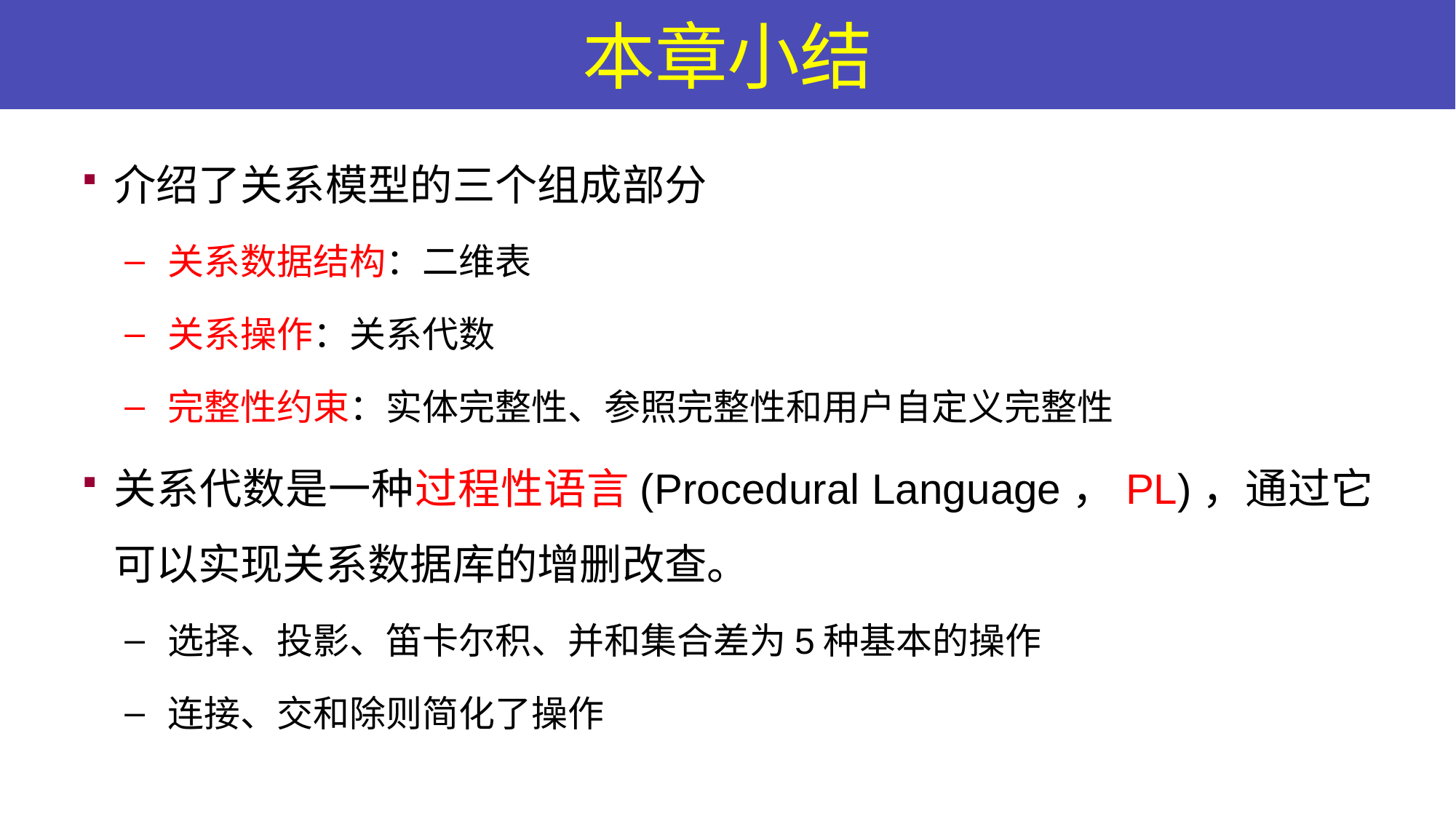

# 本章小结
介绍了关系模型的三个组成部分
关系数据结构：二维表
关系操作：关系代数
完整性约束：实体完整性、参照完整性和用户自定义完整性
关系代数是一种过程性语言(Procedural Language，PL)，通过它可以实现关系数据库的增删改查。
选择、投影、笛卡尔积、并和集合差为5种基本的操作
连接、交和除则简化了操作
73